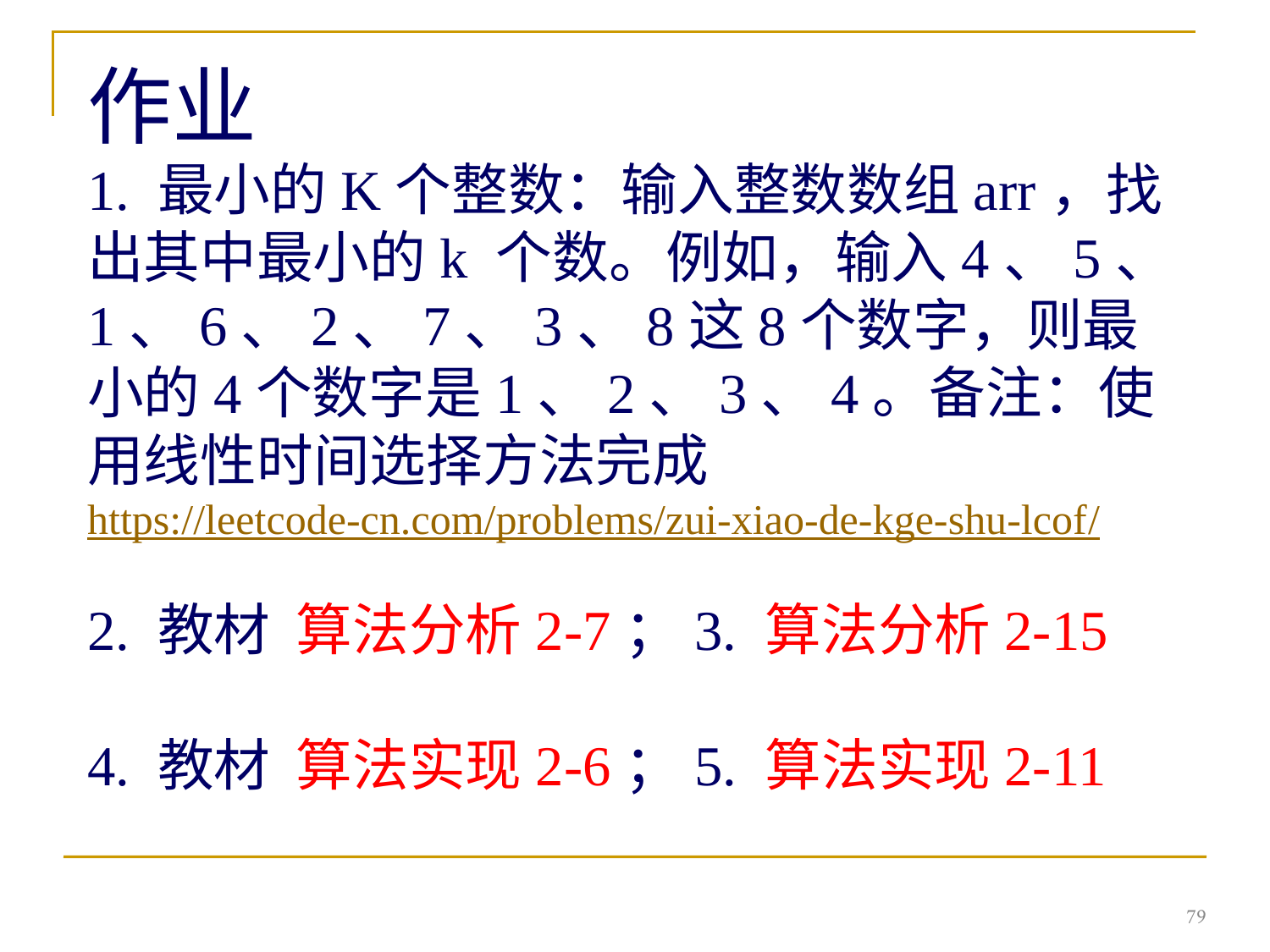

作业
1. 最小的K个整数：输入整数数组arr，找出其中最小的k 个数。例如，输入4、5、1、6、2、7、3、8这8个数字，则最小的4个数字是1、2、3、4。备注：使用线性时间选择方法完成
https://leetcode-cn.com/problems/zui-xiao-de-kge-shu-lcof/

2. 教材  算法分析2-7；3. 算法分析2-15

4. 教材  算法实现2-6；5. 算法实现2-11

79